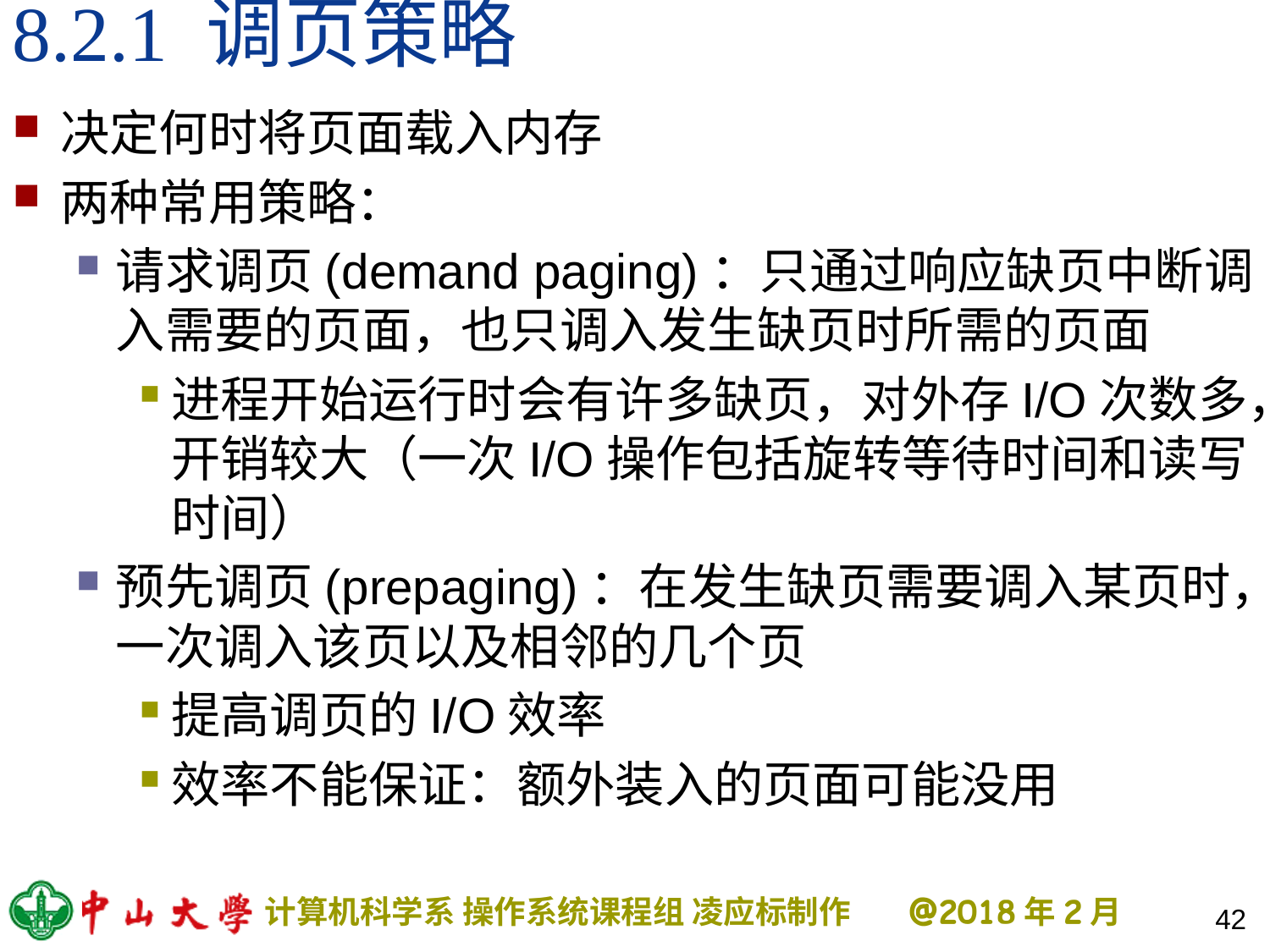

# 8.2.1 调页策略
决定何时将页面载入内存
两种常用策略：
请求调页(demand paging)：只通过响应缺页中断调入需要的页面，也只调入发生缺页时所需的页面
进程开始运行时会有许多缺页，对外存I/O次数多，开销较大（一次I/O操作包括旋转等待时间和读写时间）
预先调页(prepaging)：在发生缺页需要调入某页时，一次调入该页以及相邻的几个页
提高调页的I/O效率
效率不能保证：额外装入的页面可能没用
42